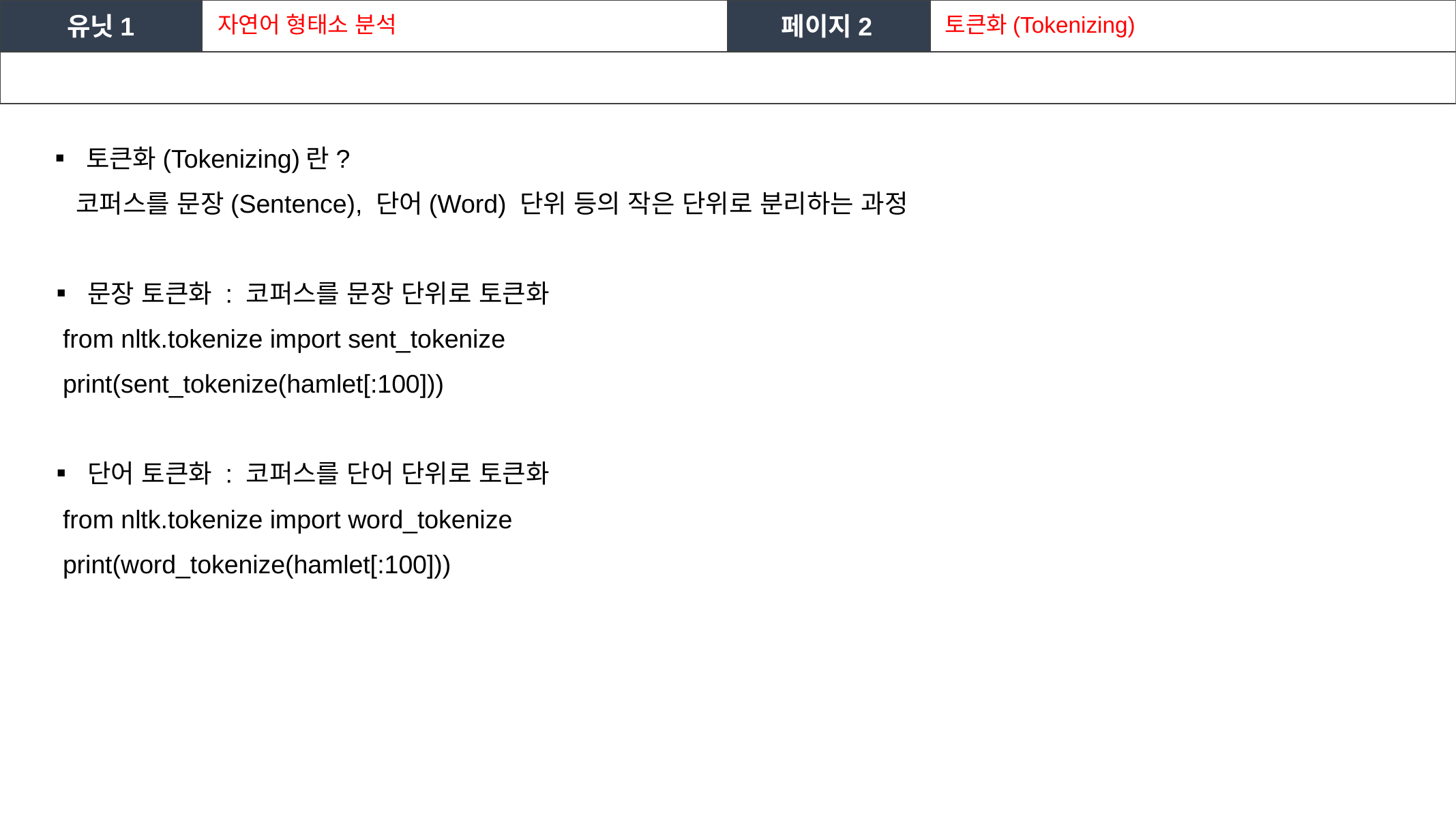

유닛1
자연어 형태소 분석
페이지2
토큰화(Tokenizing)

 ▪ 토큰화(Tokenizing)란?
    코퍼스를 문장(Sentence), 단어(Word) 단위 등의 작은 단위로 분리하는 과정

 ▪ 문장 토큰화 : 코퍼스를 문장 단위로 토큰화
   from nltk.tokenize import sent_tokenize
   print(sent_tokenize(hamlet[:100]))

 ▪ 단어 토큰화 : 코퍼스를 단어 단위로 토큰화
   from nltk.tokenize import word_tokenize
   print(word_tokenize(hamlet[:100]))